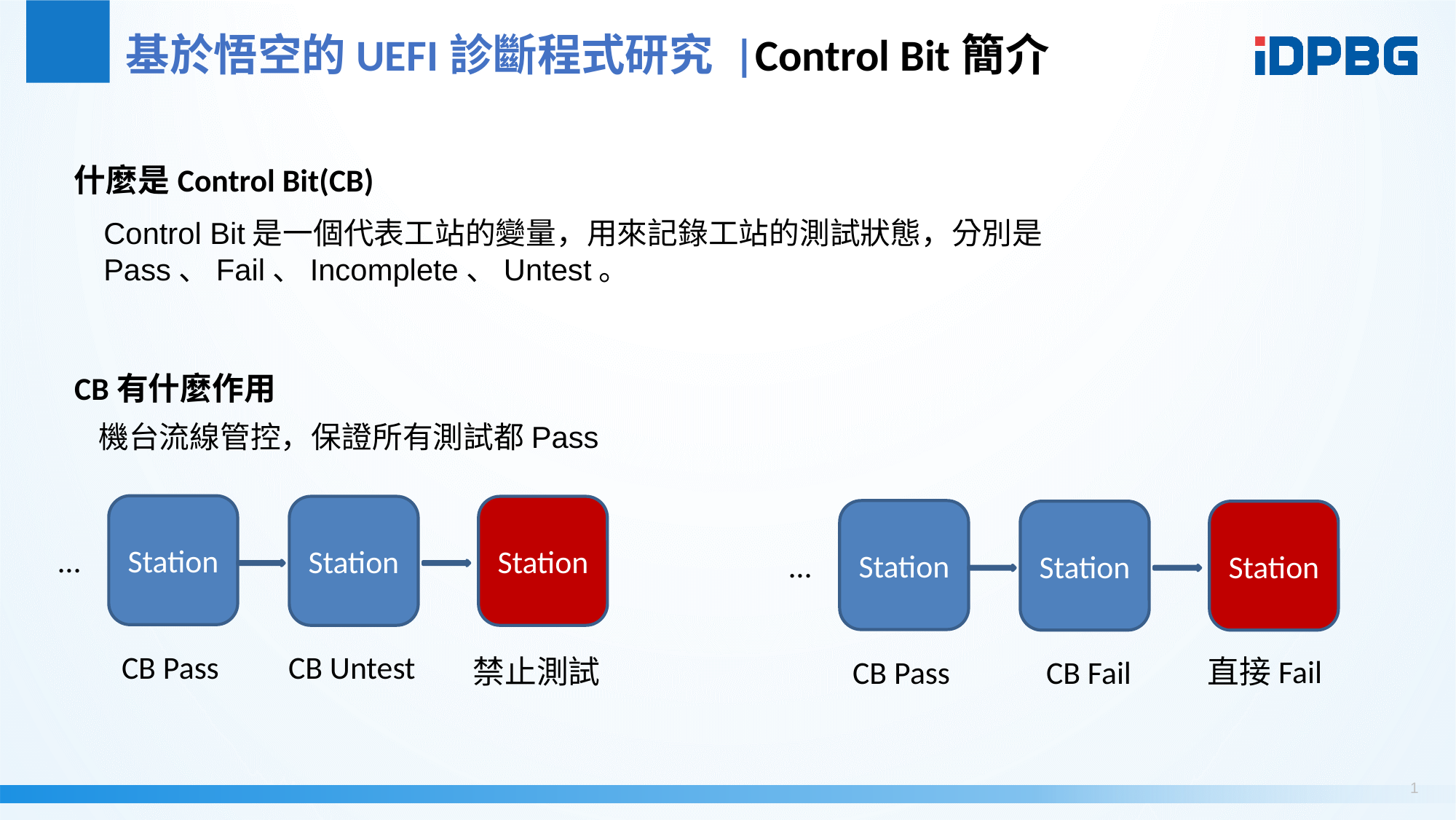

基於悟空的UEFI診斷程式研究 |Control Bit簡介
什麼是Control Bit(CB)
Control Bit是一個代表工站的變量，用來記錄工站的測試狀態，分別是Pass、Fail、Incomplete、Untest。
CB有什麼作用
機台流線管控，保證所有測試都Pass
Station
Station
Station
Station
Station
Station
…
…

CB Pass
CB Untest
禁止測試
直接Fail
CB Pass
CB Fail